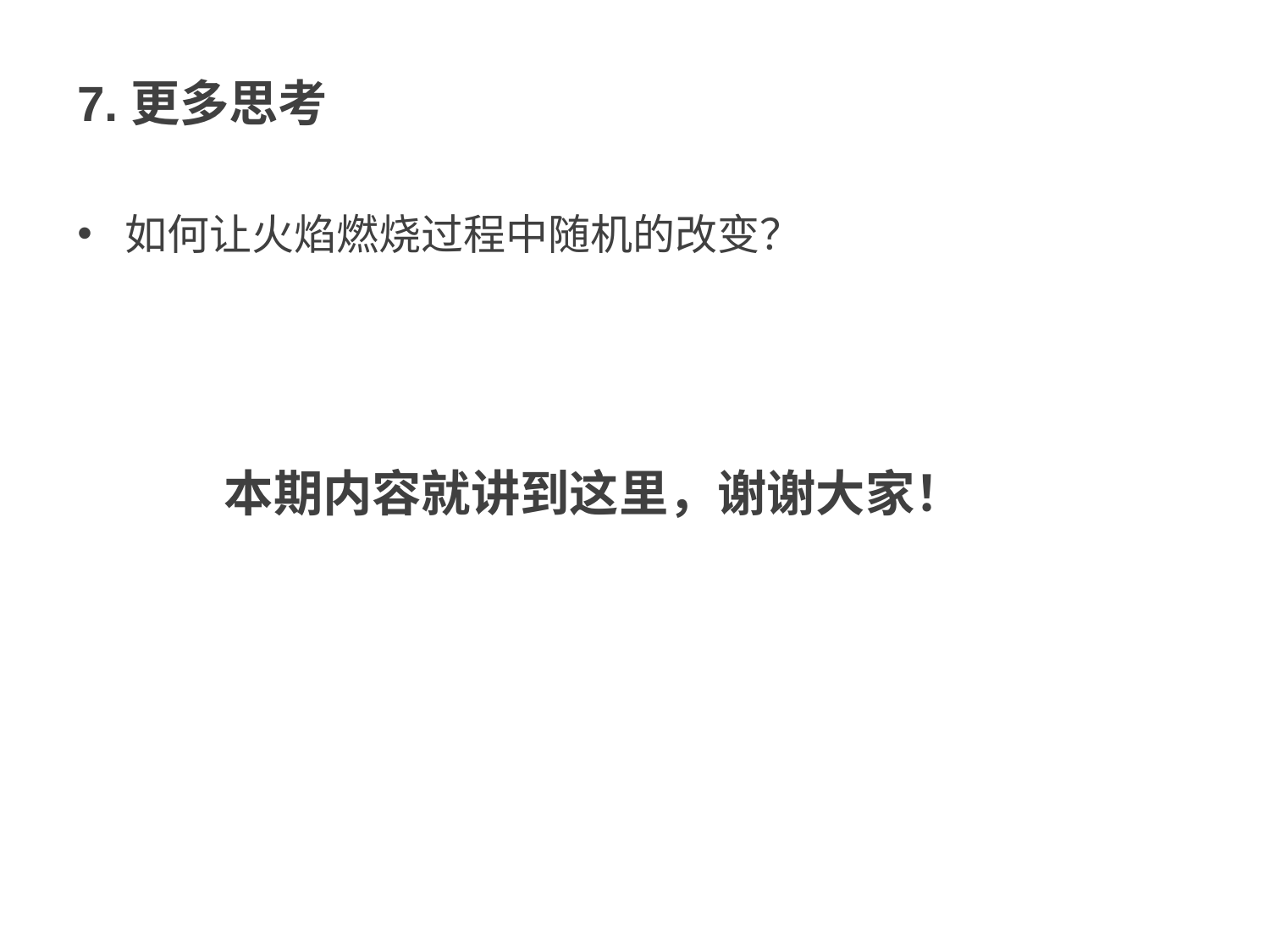

7.更多思考
如何让火焰燃烧过程中随机的改变？
	本期内容就讲到这里，谢谢大家！